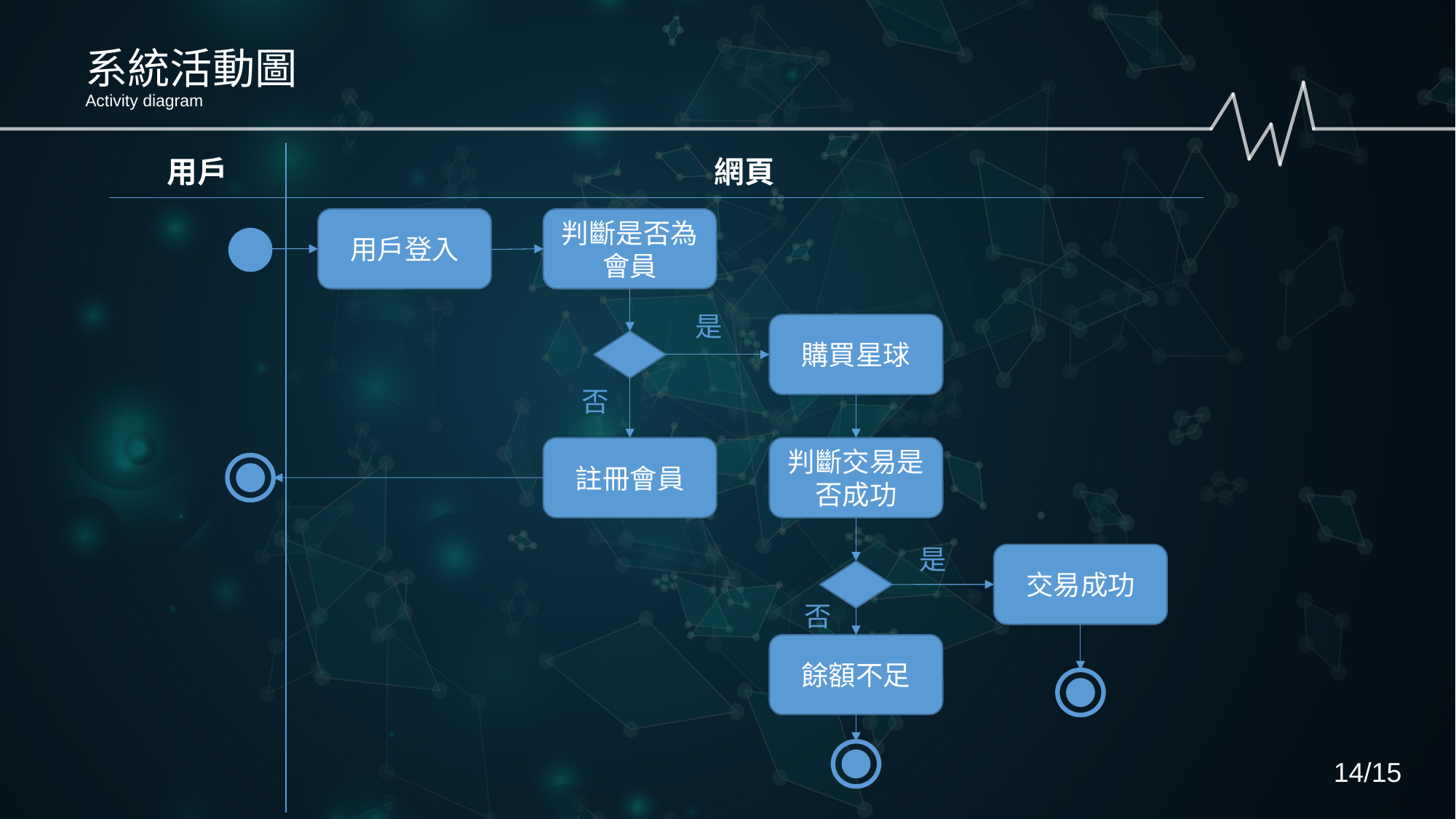

系統活動圖
Activity diagram
| 用戶 | 網頁 |
| --- | --- |
|  |  |
用戶登入
判斷是否為會員

是
購買星球

否
註冊會員
判斷交易是否成功

是
交易成功

否
餘額不足

14/15